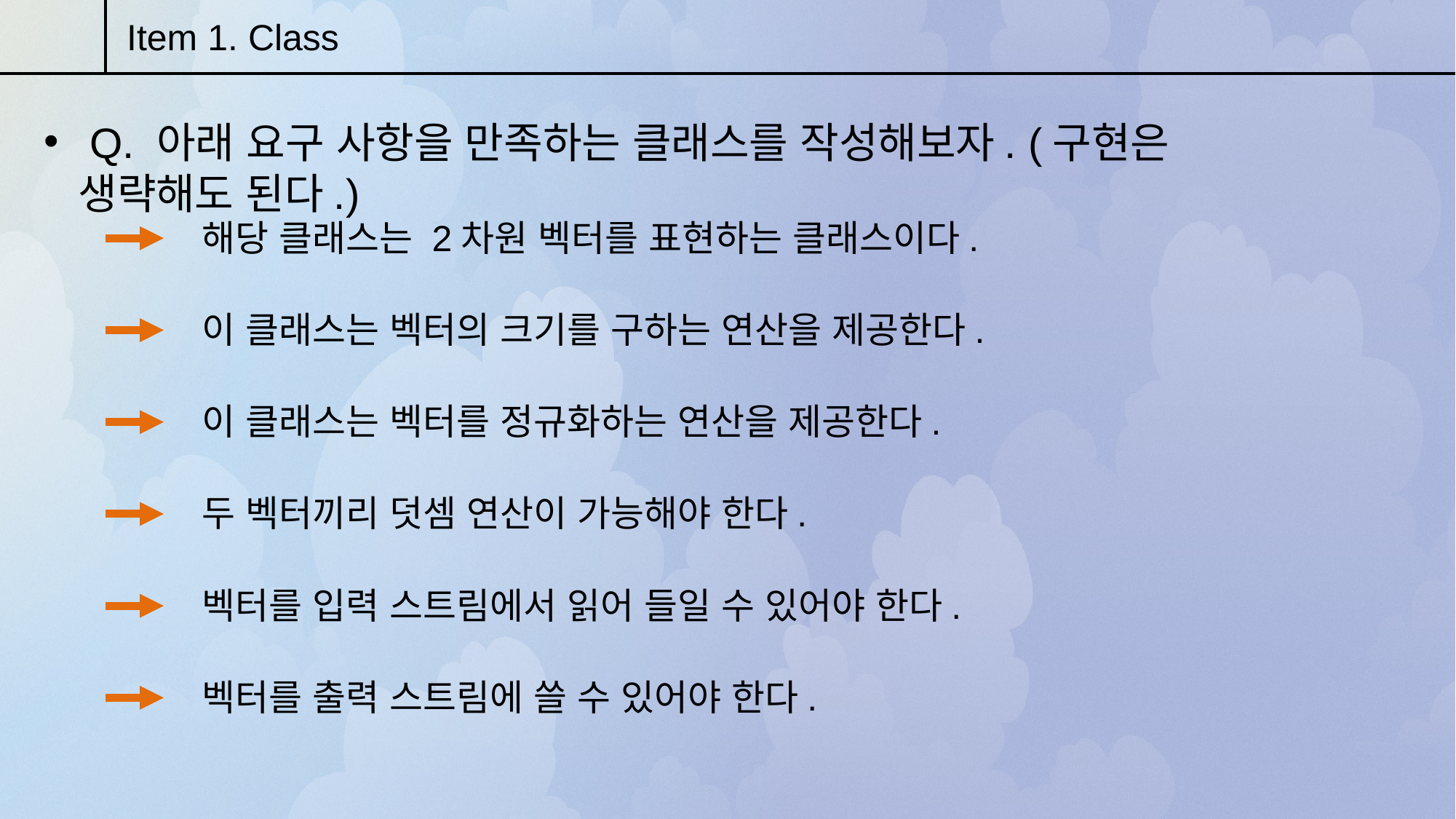

Item 1. Class
 Q. 아래 요구 사항을 만족하는 클래스를 작성해보자. (구현은 생략해도 된다.)
해당 클래스는 2차원 벡터를 표현하는 클래스이다.
이 클래스는 벡터의 크기를 구하는 연산을 제공한다.
이 클래스는 벡터를 정규화하는 연산을 제공한다.
두 벡터끼리 덧셈 연산이 가능해야 한다.
벡터를 입력 스트림에서 읽어 들일 수 있어야 한다.
벡터를 출력 스트림에 쓸 수 있어야 한다.